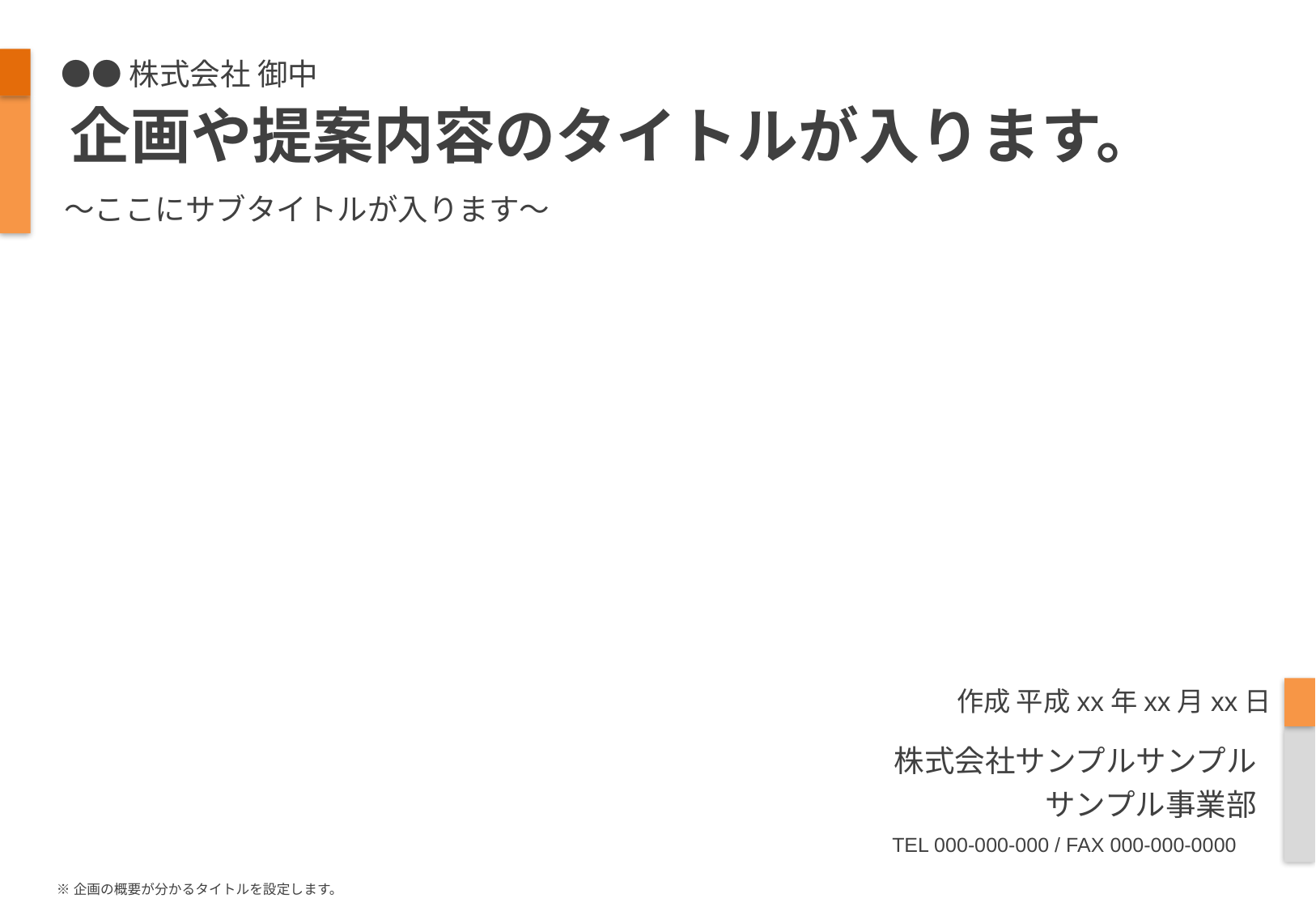

●●株式会社 御中
企画や提案内容のタイトルが入ります。

〜ここにサブタイトルが入ります〜

作成 平成xx年xx月xx日

株式会社サンプルサンプル
サンプル事業部
TEL 000-000-000 / FAX 000-000-0000
※企画の概要が分かるタイトルを設定します。